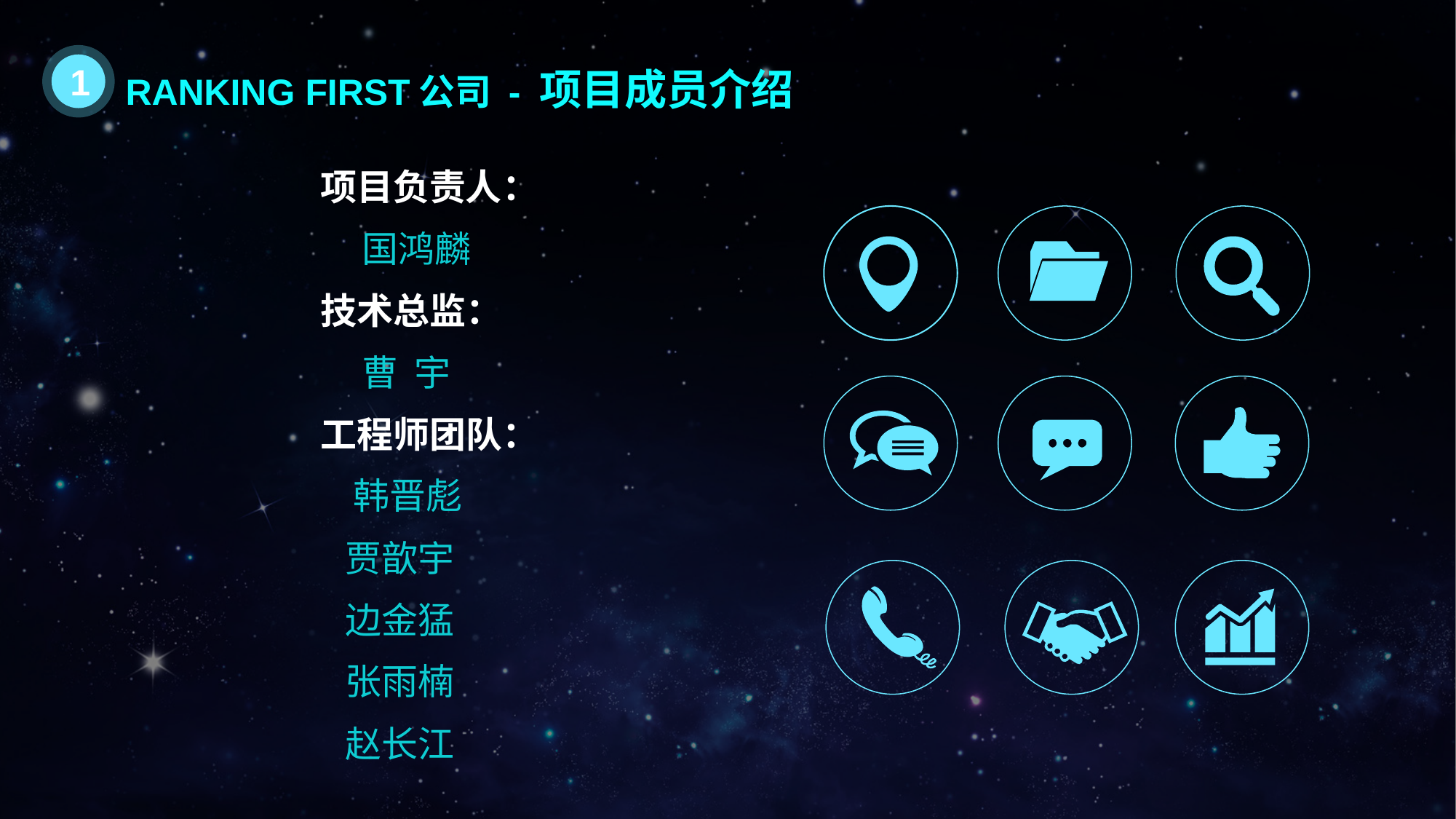

1
RANKING FIRST公司 - 项目成员介绍
项目负责人：
    国鸿麟
技术总监：
    曹  宇
工程师团队：
   韩晋彪
  贾歆宇
  边金猛
  张雨楠
  赵长江